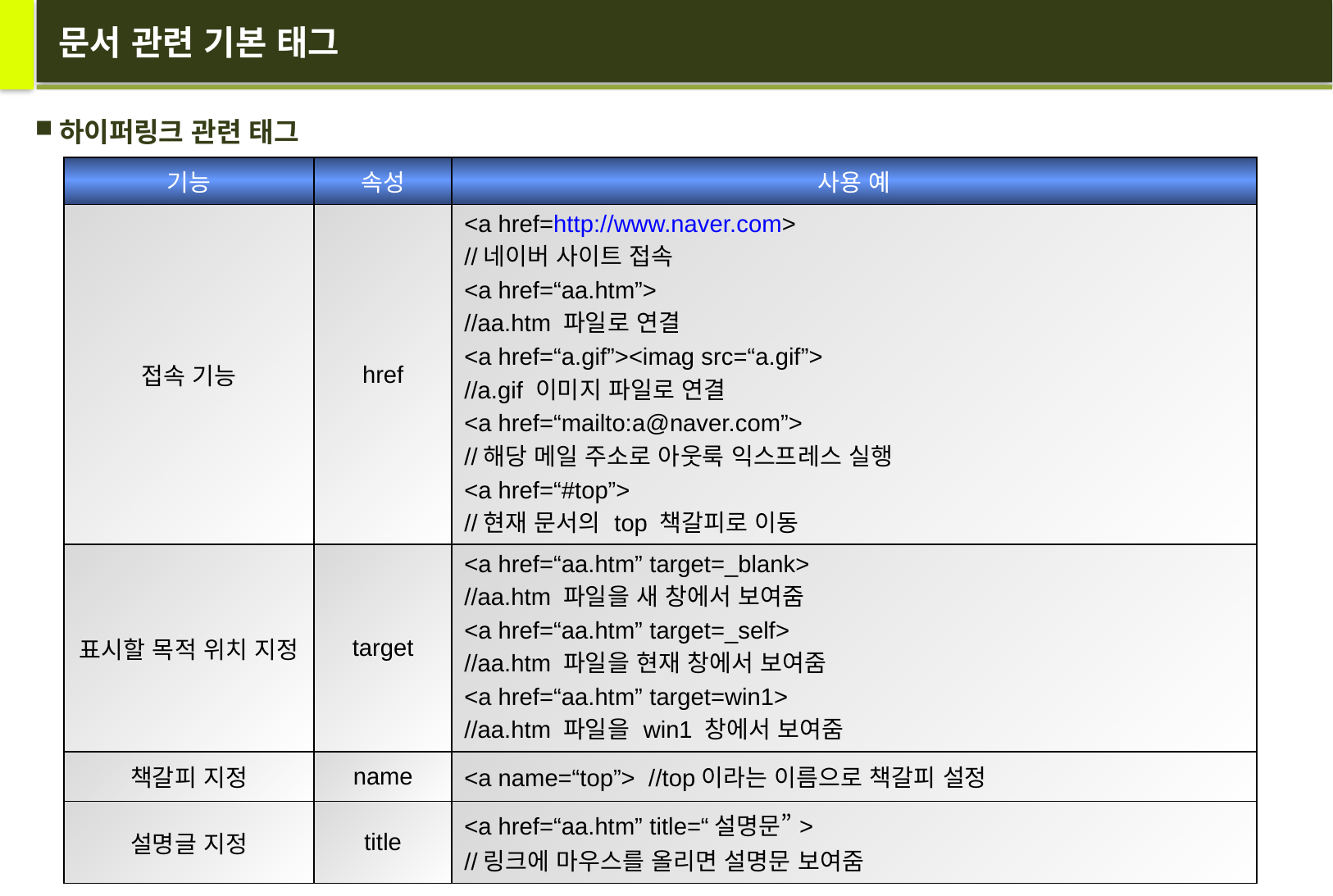

# 문서 관련 기본 태그
하이퍼링크 관련 태그
| 기능 | 속성 | 사용 예 |
| --- | --- | --- |
| 접속 기능 | href | <a href=http://www.naver.com> //네이버 사이트 접속 <a href=“aa.htm”> //aa.htm 파일로 연결 <a href=“a.gif”><imag src=“a.gif”> //a.gif 이미지 파일로 연결 <a href=“mailto:a@naver.com”> //해당 메일 주소로 아웃룩 익스프레스 실행 <a href=“#top”> //현재 문서의 top 책갈피로 이동 |
| 표시할 목적 위치 지정 | target | <a href=“aa.htm” target=\_blank> //aa.htm 파일을 새 창에서 보여줌 <a href=“aa.htm” target=\_self> //aa.htm 파일을 현재 창에서 보여줌 <a href=“aa.htm” target=win1> //aa.htm 파일을 win1 창에서 보여줌 |
| 책갈피 지정 | name | <a name=“top”> //top이라는 이름으로 책갈피 설정 |
| 설명글 지정 | title | <a href=“aa.htm” title=“설명문”> //링크에 마우스를 올리면 설명문 보여줌 |